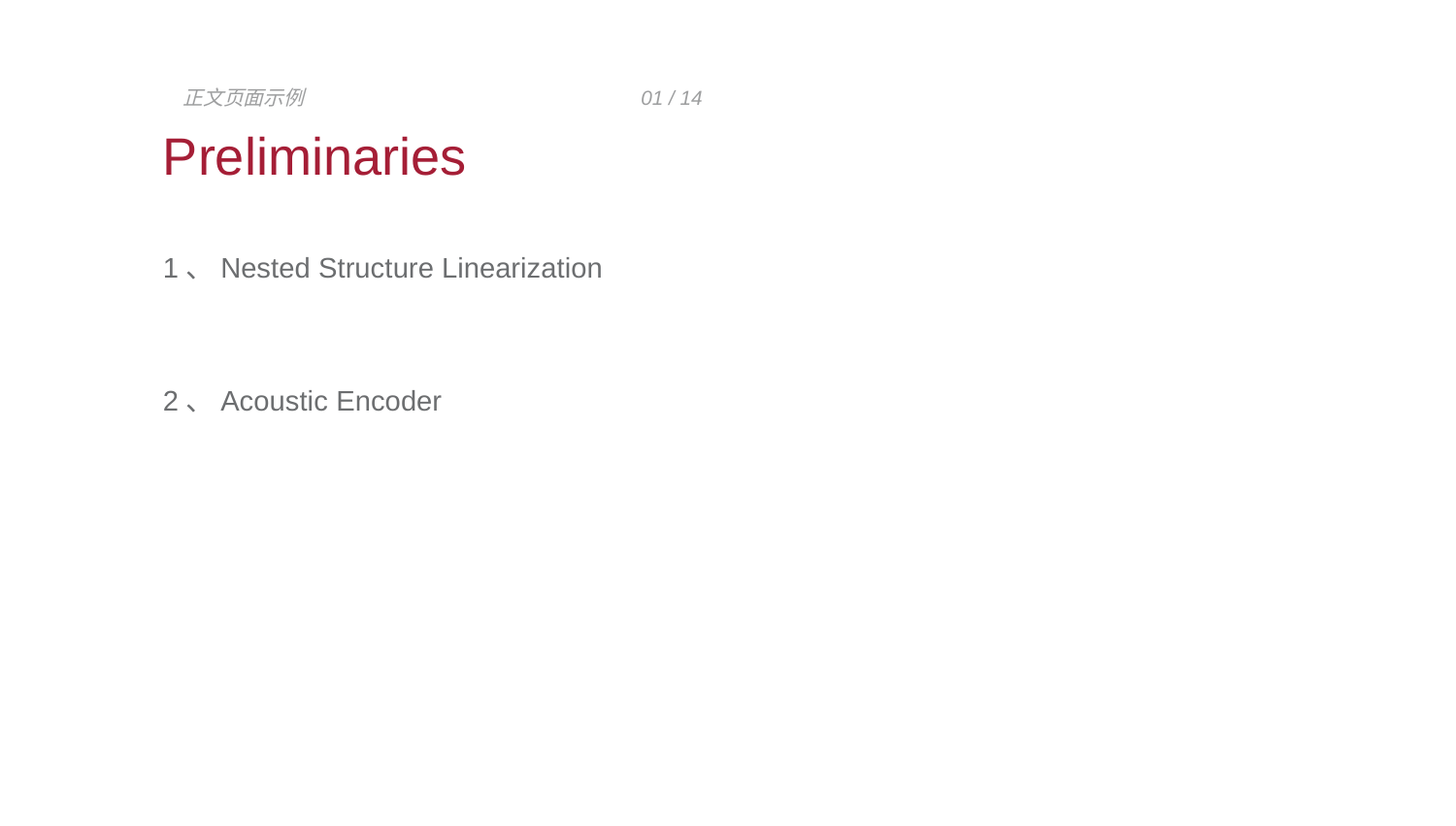

正文页面示例
01 / 14
Preliminaries
1、Nested Structure Linearization

2、Acoustic Encoder